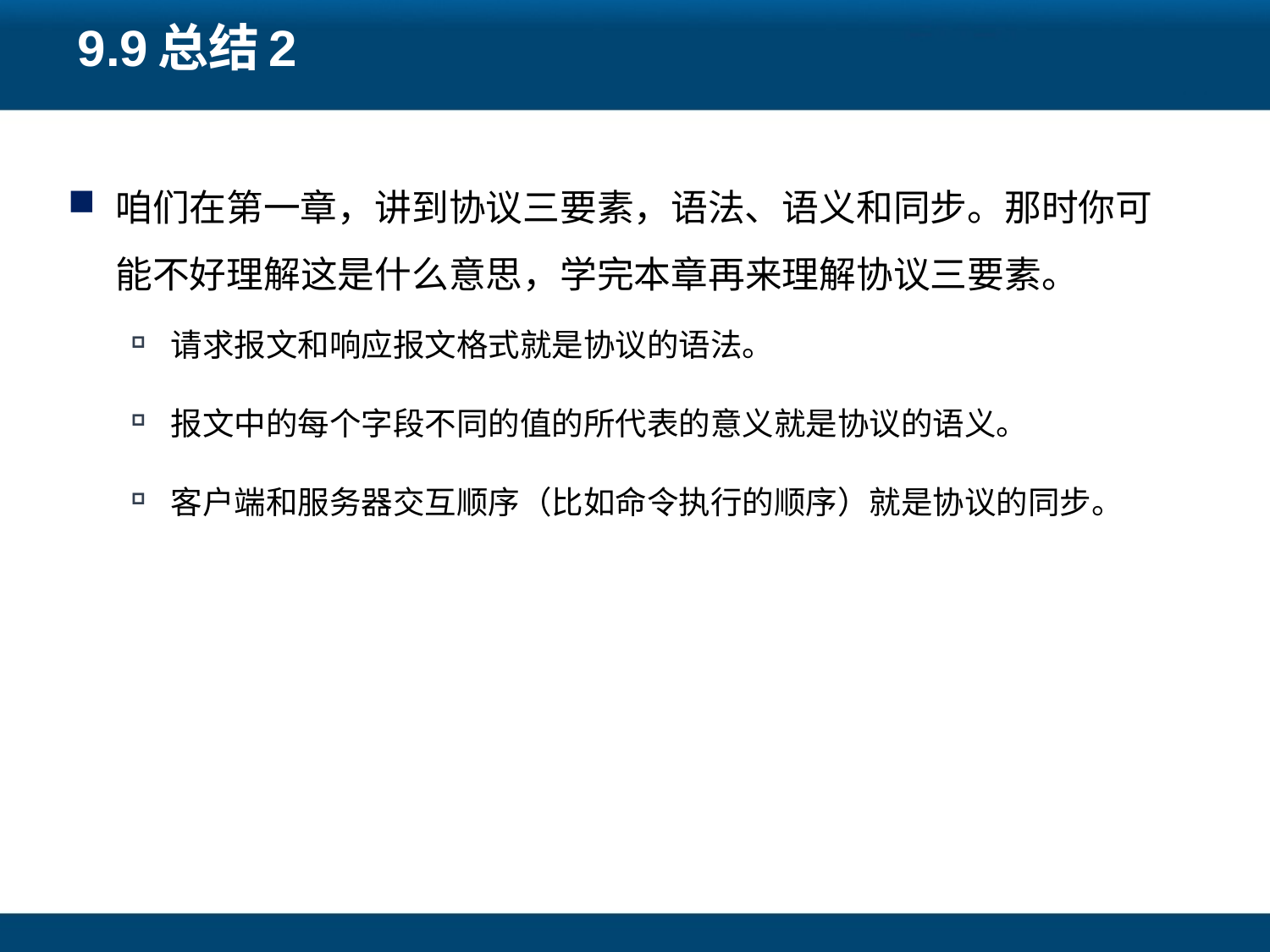

# 9.9总结2
咱们在第一章，讲到协议三要素，语法、语义和同步。那时你可能不好理解这是什么意思，学完本章再来理解协议三要素。
请求报文和响应报文格式就是协议的语法。
报文中的每个字段不同的值的所代表的意义就是协议的语义。
客户端和服务器交互顺序（比如命令执行的顺序）就是协议的同步。